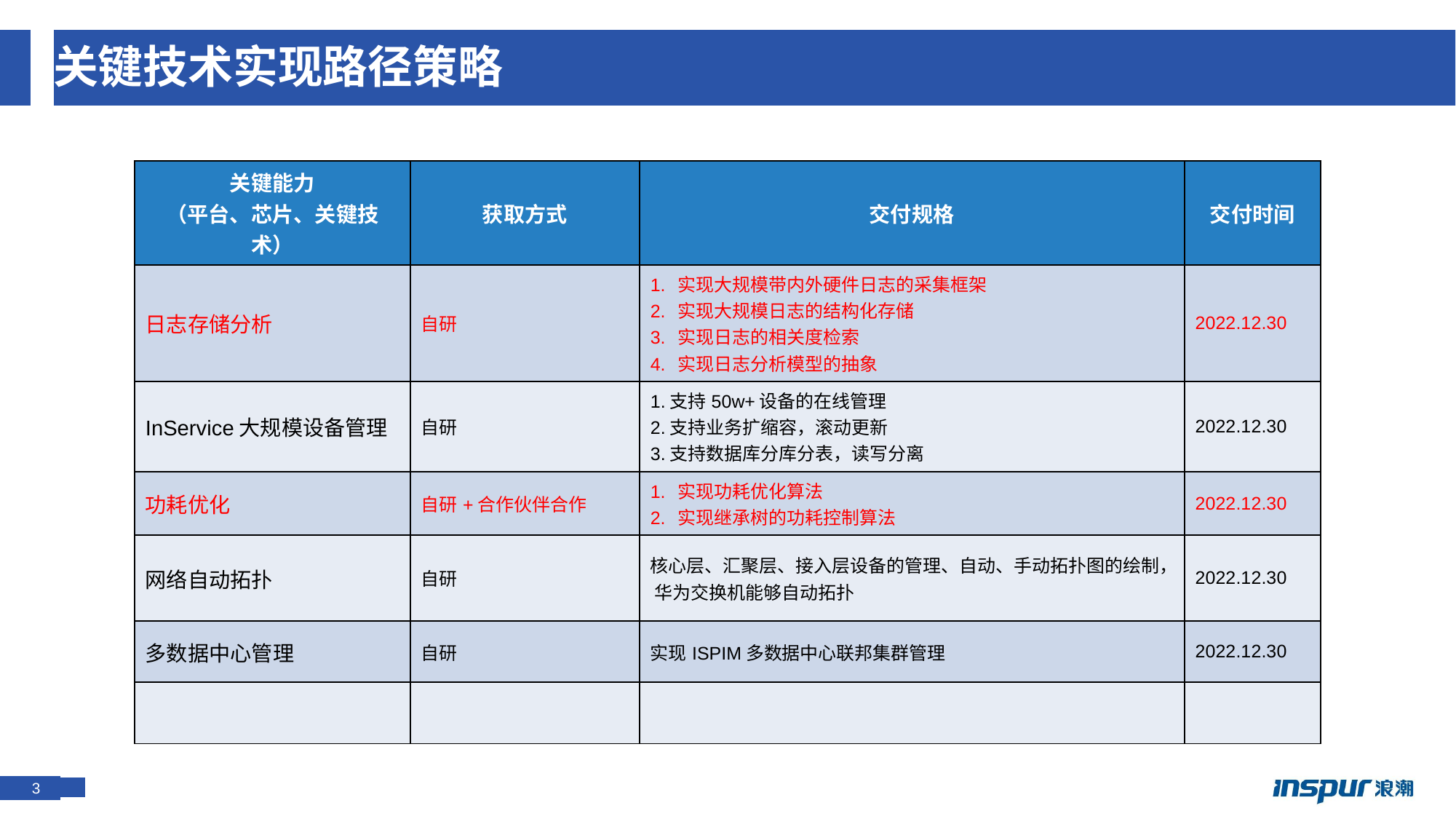

# 关键技术实现路径策略
| 关键能力 （平台、芯片、关键技术） | 获取方式 | 交付规格 | 交付时间 |
| --- | --- | --- | --- |
| 日志存储分析 | 自研 | 实现大规模带内外硬件日志的采集框架 实现大规模日志的结构化存储 实现日志的相关度检索 实现日志分析模型的抽象 | 2022.12.30 |
| InService大规模设备管理 | 自研 | 1.支持50w+设备的在线管理 2.支持业务扩缩容，滚动更新 3.支持数据库分库分表，读写分离 | 2022.12.30 |
| 功耗优化 | 自研+合作伙伴合作 | 实现功耗优化算法 实现继承树的功耗控制算法 | 2022.12.30 |
| 网络自动拓扑 | 自研 | 核心层、汇聚层、接入层设备的管理、自动、手动拓扑图的绘制， 华为交换机能够自动拓扑 | 2022.12.30 |
| 多数据中心管理 | 自研 | 实现ISPIM多数据中心联邦集群管理 | 2022.12.30 |
|  |  |  |  |